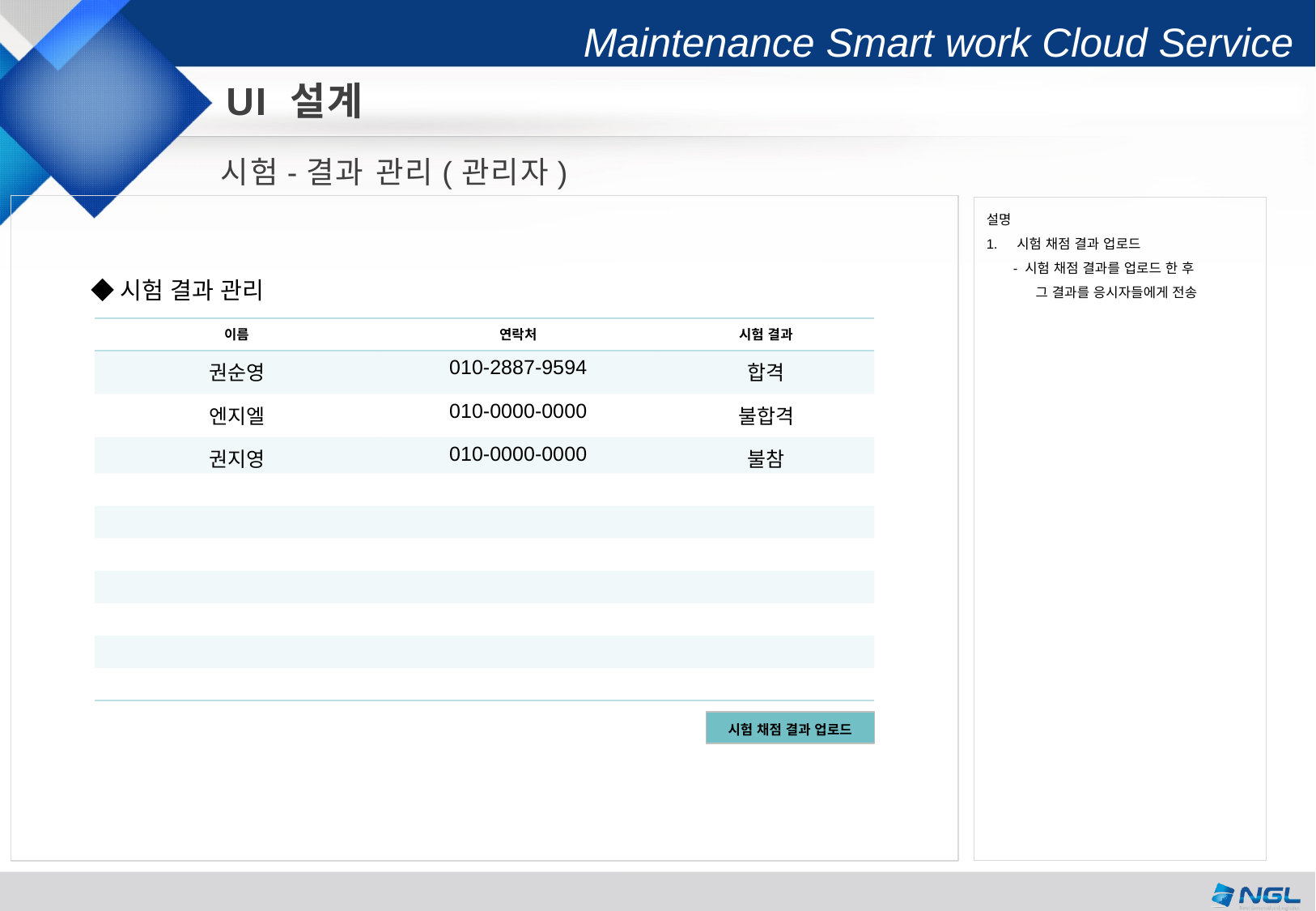

UI 설계
시험-결과 관리(관리자)

설명
시험 채점 결과 업로드
       - 시험 채점 결과를 업로드 한 후
            그 결과를 응시자들에게 전송
◆시험 결과 관리
| 이름 | 연락처 | 시험 결과 |
| --- | --- | --- |
| 권순영 | 010-2887-9594 | 합격 |
| 엔지엘 | 010-0000-0000 | 불합격 |
| 권지영 | 010-0000-0000 | 불참 |
|  |  |  |
|  |  |  |
|  |  |  |
|  |  |  |
|  |  |  |
|  |  |  |
|  |  |  |
시험 채점 결과 업로드